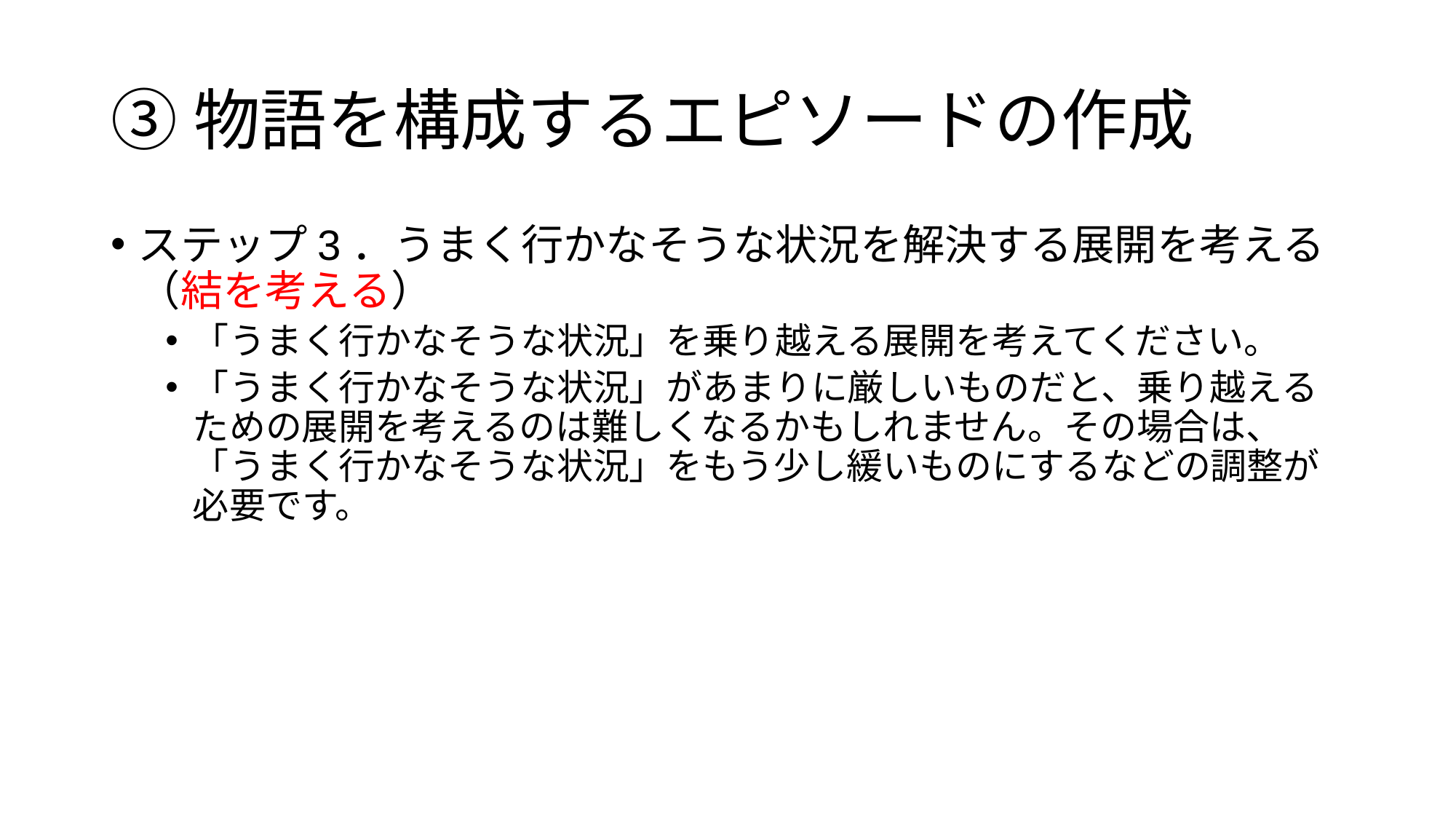

# ③物語を構成するエピソードの作成
ステップ3．うまく行かなそうな状況を解決する展開を考える（結を考える）
「うまく行かなそうな状況」を乗り越える展開を考えてください。
「うまく行かなそうな状況」があまりに厳しいものだと、乗り越えるための展開を考えるのは難しくなるかもしれません。その場合は、「うまく行かなそうな状況」をもう少し緩いものにするなどの調整が必要です。